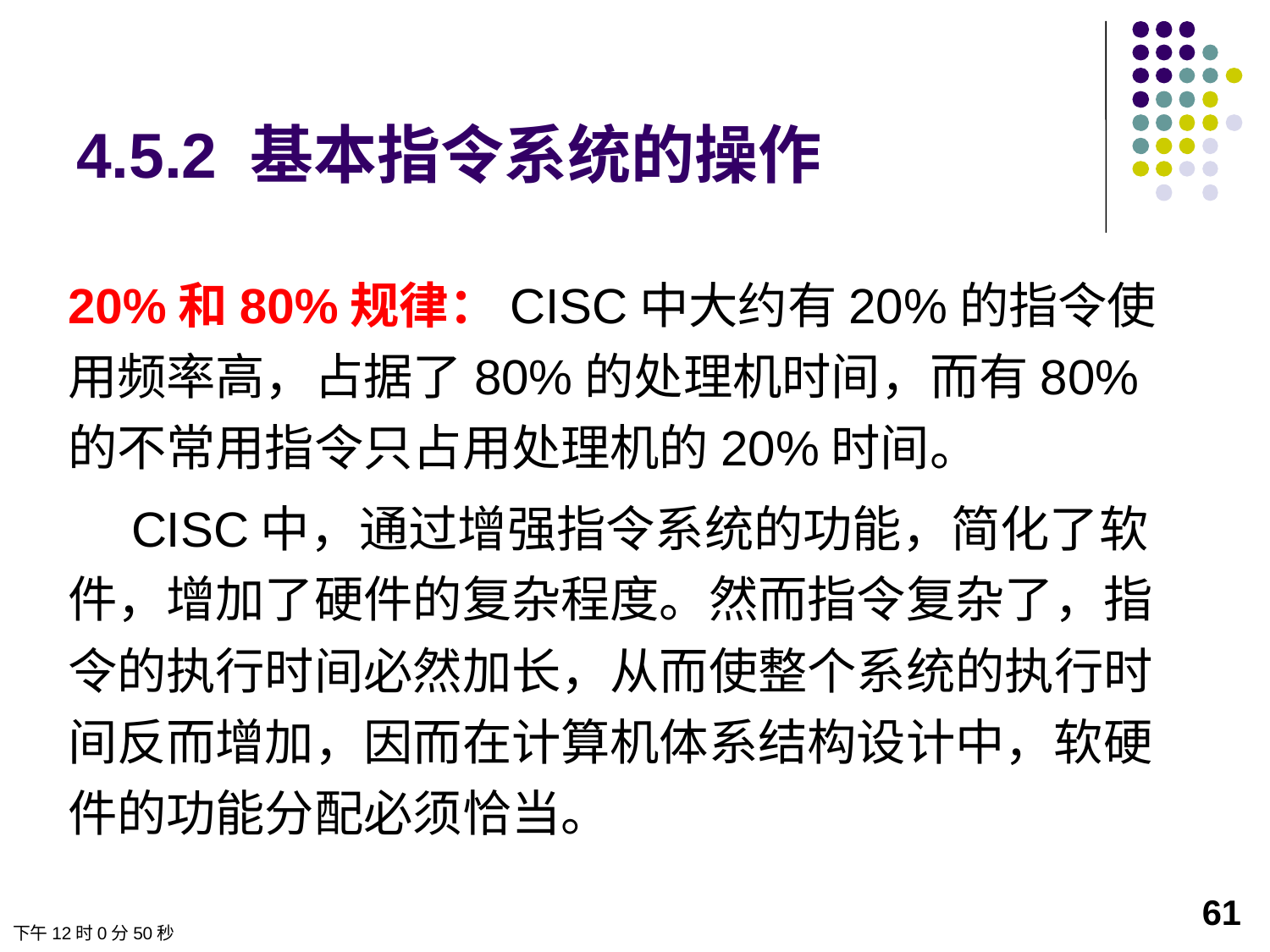

# 4.5.2 基本指令系统的操作
20%和80%规律：CISC中大约有20%的指令使用频率高，占据了80%的处理机时间，而有80%的不常用指令只占用处理机的20%时间。
CISC中，通过增强指令系统的功能，简化了软件，增加了硬件的复杂程度。然而指令复杂了，指令的执行时间必然加长，从而使整个系统的执行时间反而增加，因而在计算机体系结构设计中，软硬件的功能分配必须恰当。
61
下午12时0分50秒